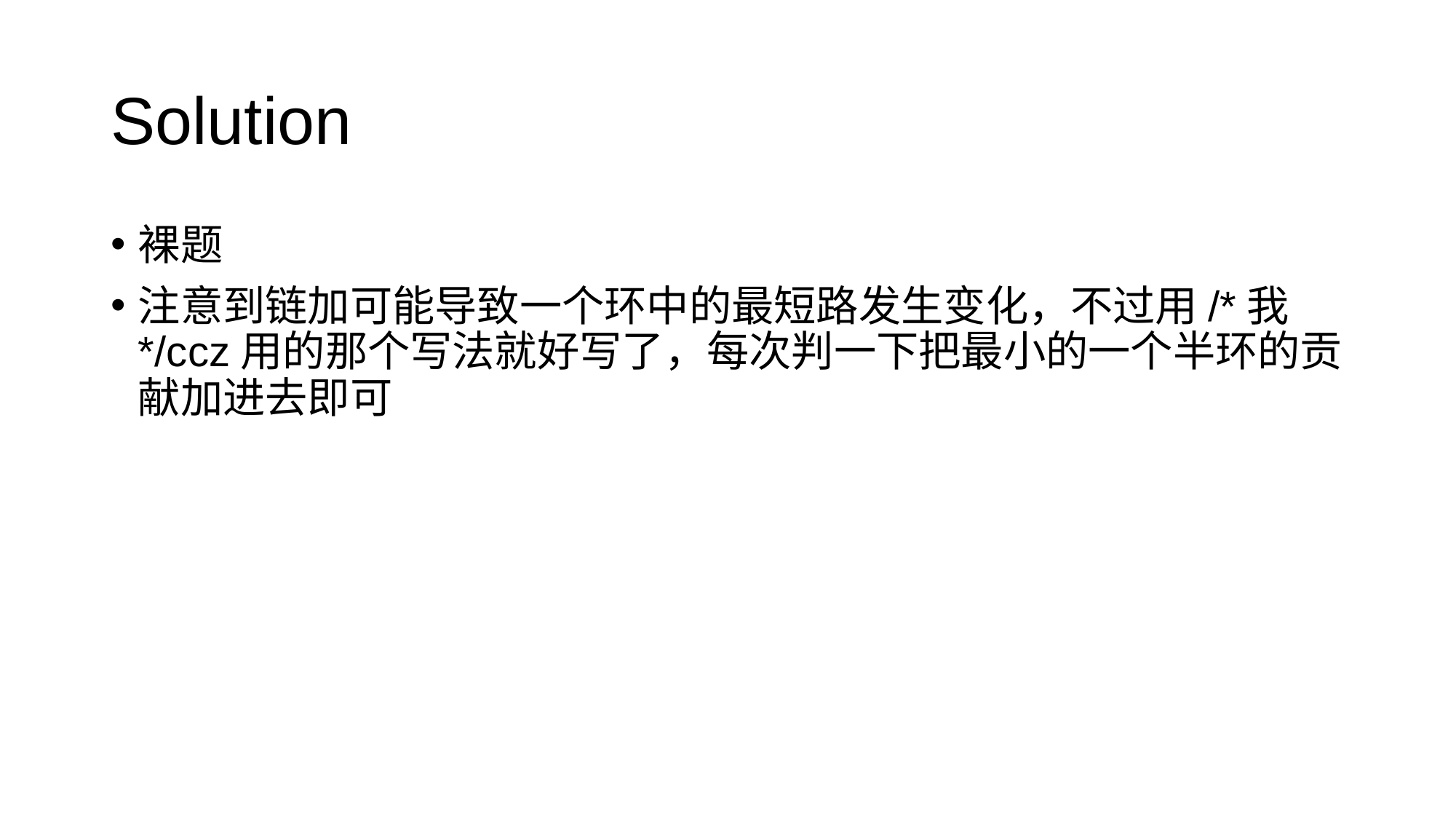

# Solution
裸题
注意到链加可能导致一个环中的最短路发生变化，不过用/*我*/ccz用的那个写法就好写了，每次判一下把最小的一个半环的贡献加进去即可